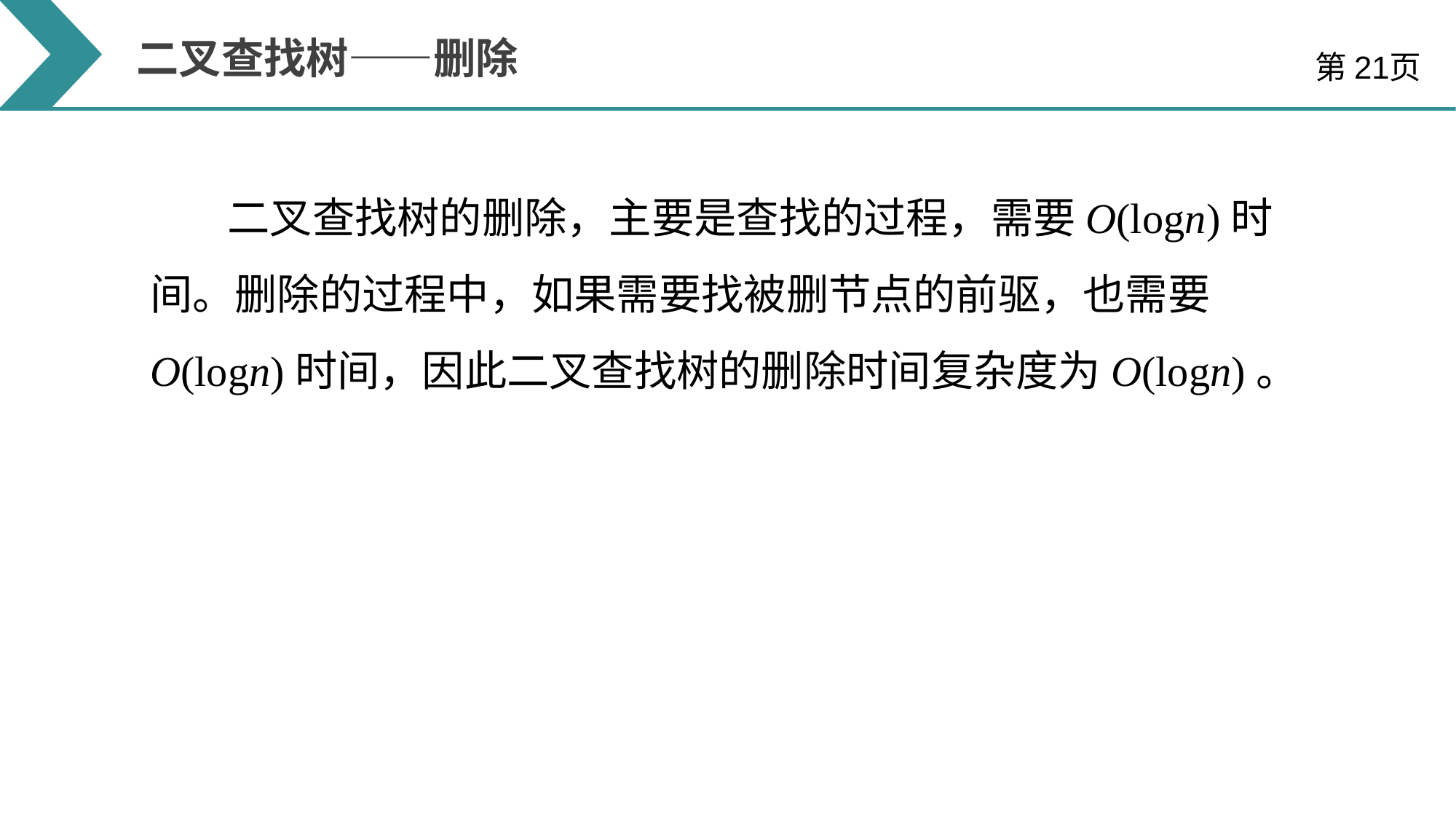

二叉查找树——删除
第21页
二叉查找树的删除，主要是查找的过程，需要O(logn)时间。删除的过程中，如果需要找被删节点的前驱，也需要O(logn)时间，因此二叉查找树的删除时间复杂度为O(logn)。